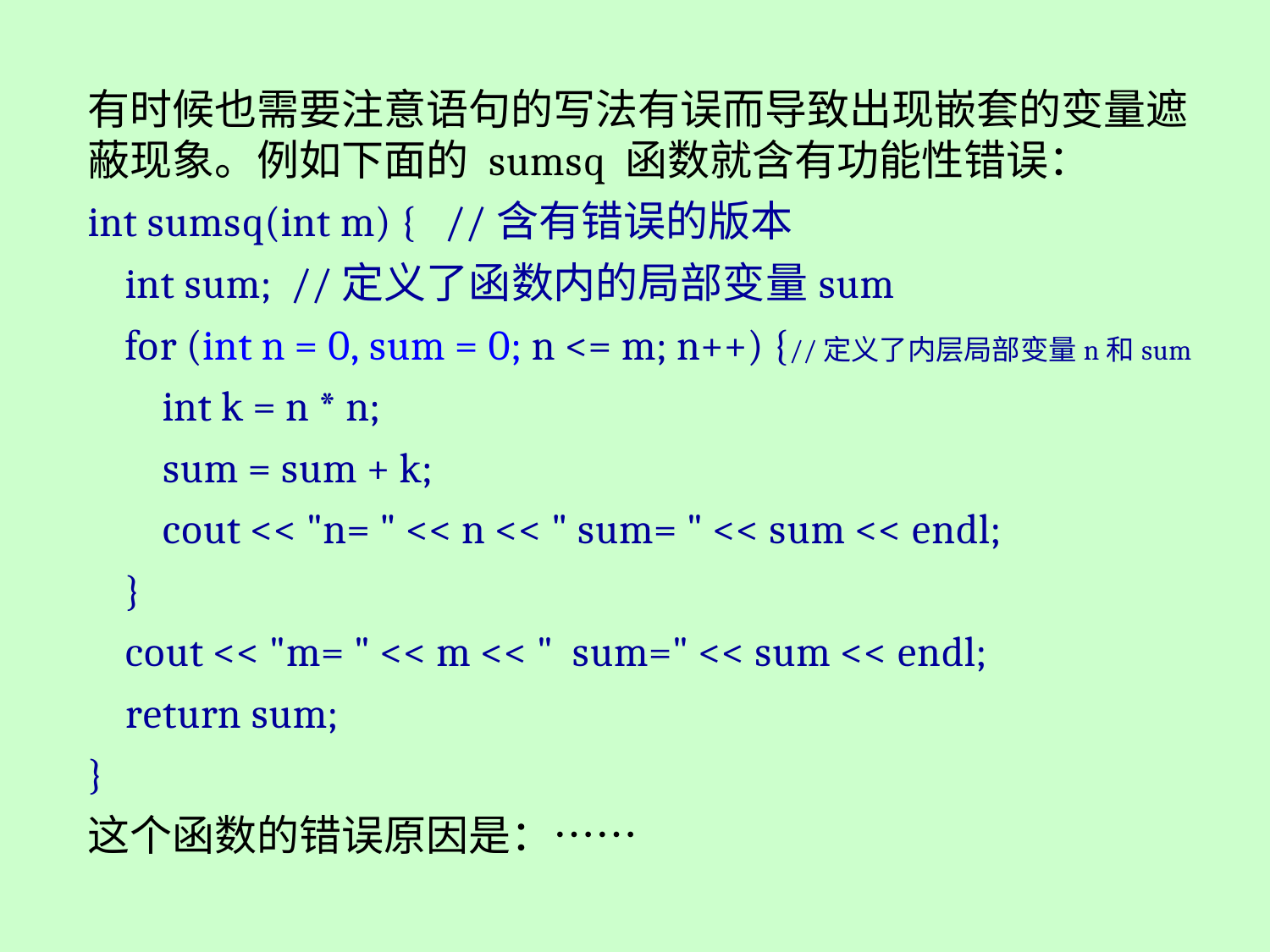

有时候也需要注意语句的写法有误而导致出现嵌套的变量遮蔽现象。例如下面的 sumsq 函数就含有功能性错误：
int sumsq(int m) {   //含有错误的版本
    int sum;  //定义了函数内的局部变量sum
    for (int n = 0, sum = 0; n <= m; n++) {//定义了内层局部变量n和sum
        int k = n * n;
        sum = sum + k;
        cout << "n= " << n << " sum= " << sum << endl;
    }
    cout << "m= " << m << "  sum=" << sum << endl;
    return sum;
}
这个函数的错误原因是：……
40